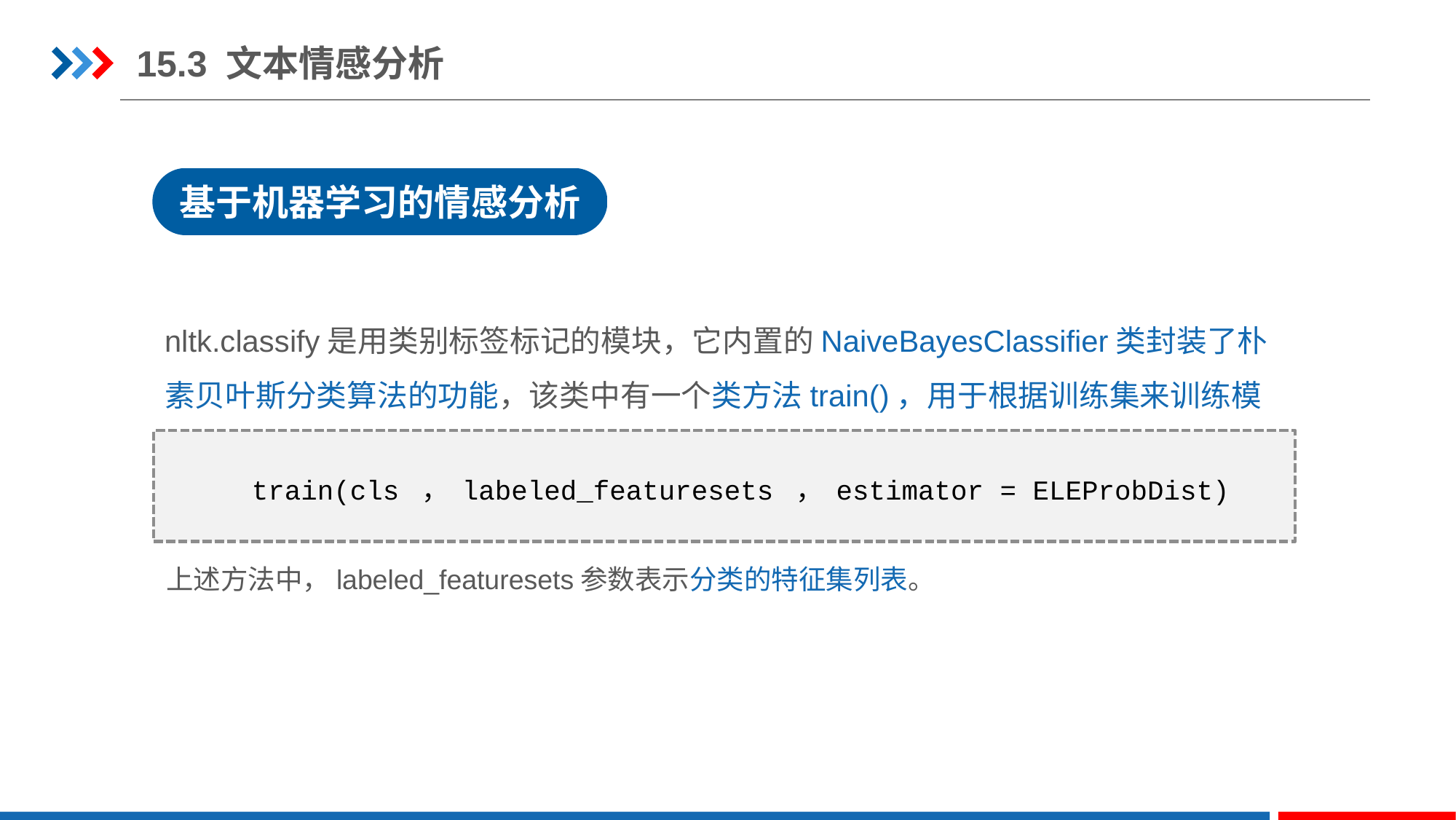

15.3 文本情感分析
基于机器学习的情感分析
nltk.classify是用类别标签标记的模块，它内置的NaiveBayesClassifier类封装了朴素贝叶斯分类算法的功能，该类中有一个类方法train()，用于根据训练集来训练模型。

train(cls ， labeled_featuresets ， estimator = ELEProbDist)
上述方法中，labeled_featuresets参数表示分类的特征集列表。